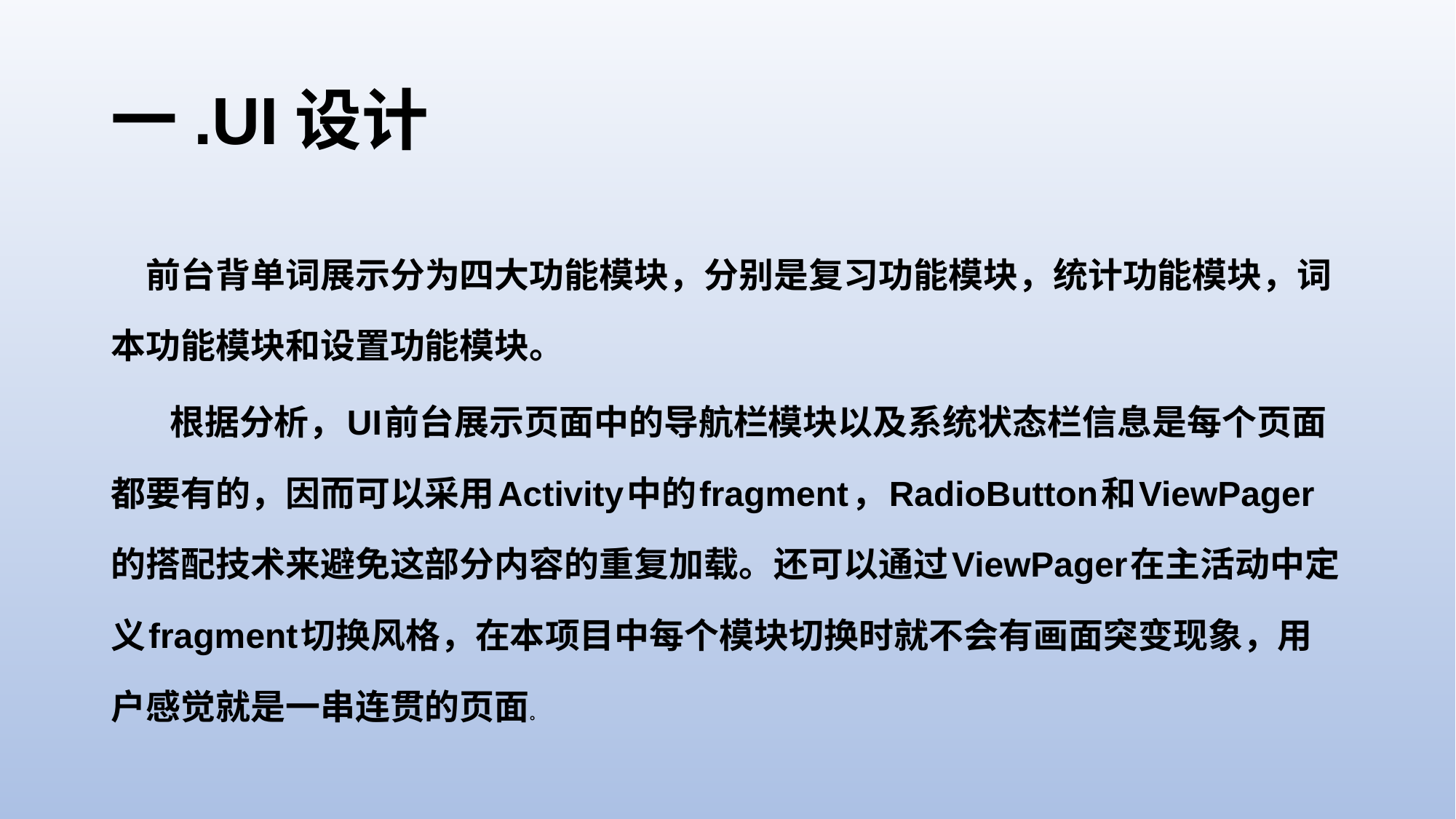

# 一.UI设计
	前台背单词展示分为四大功能模块，分别是复习功能模块，统计功能模块，词本功能模块和设置功能模块。
       根据分析，UI前台展示页面中的导航栏模块以及系统状态栏信息是每个页面都要有的，因而可以采用Activity中的fragment，RadioButton和ViewPager的搭配技术来避免这部分内容的重复加载。还可以通过ViewPager在主活动中定义fragment切换风格，在本项目中每个模块切换时就不会有画面突变现象，用户感觉就是一串连贯的页面。